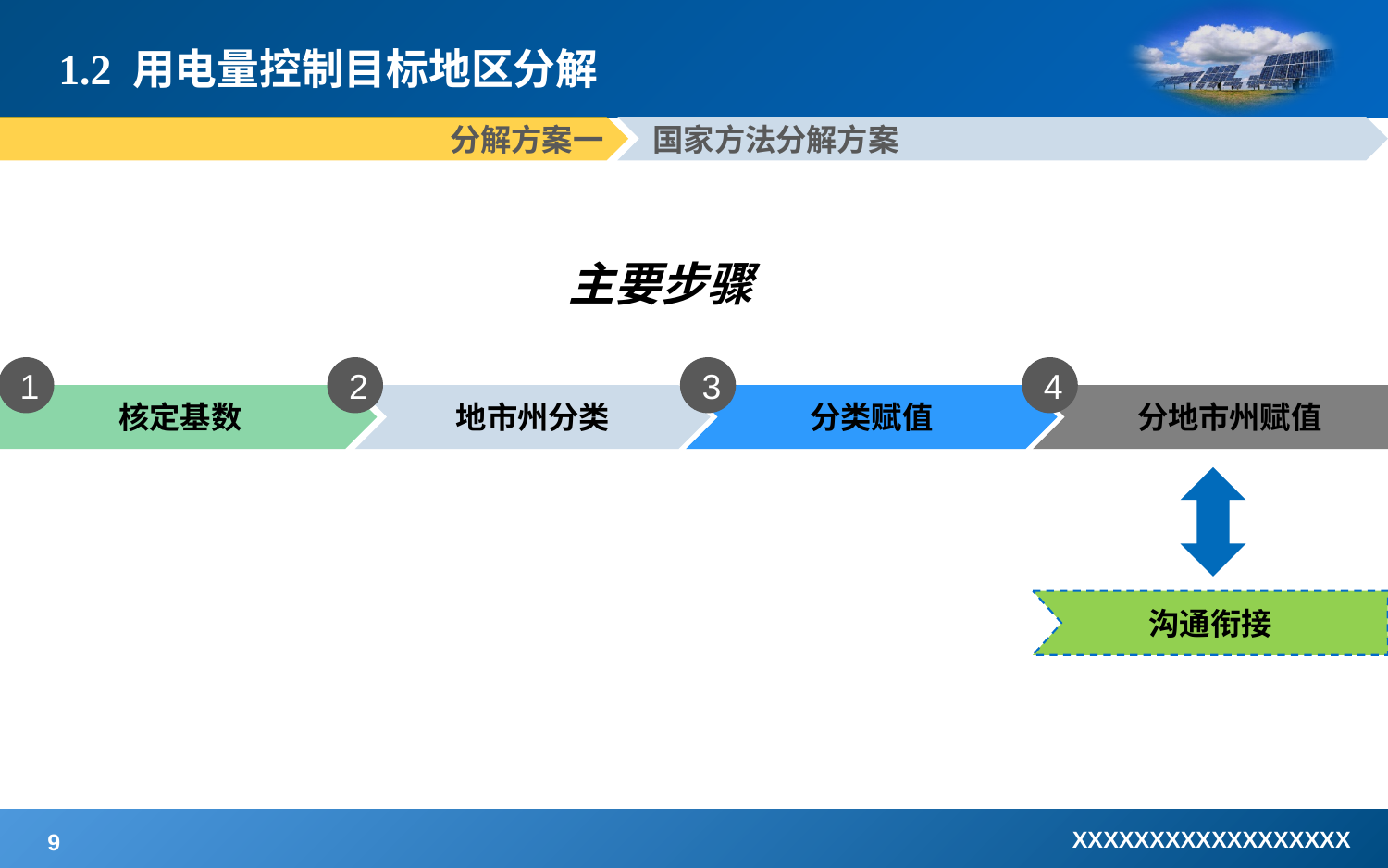

# 1.2 用电量控制目标地区分解
分解方案一
国家方法分解方案
主要步骤
1
2
3
4
核定基数
分类赋值
分地市州赋值
地市州分类

沟通衔接